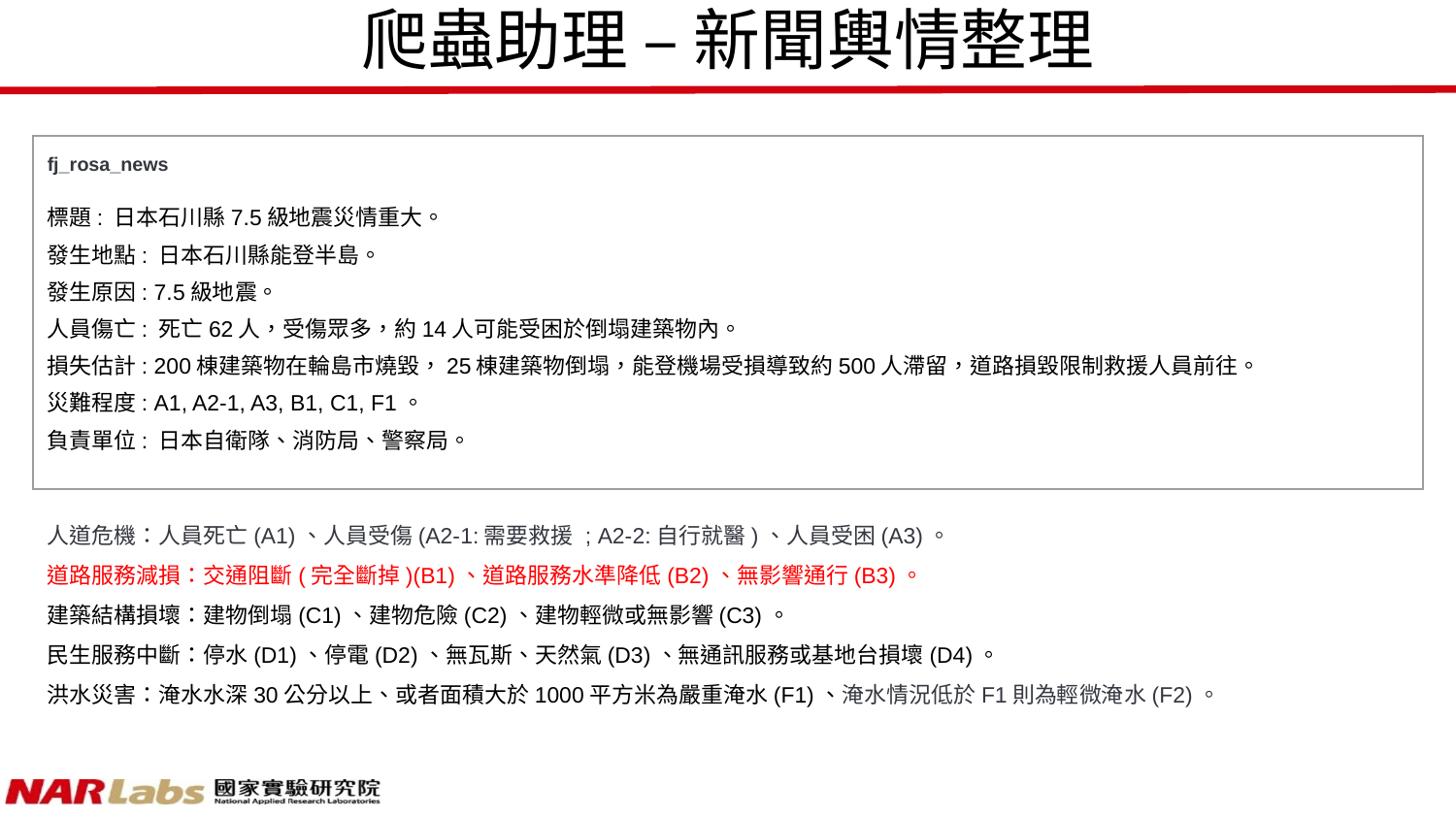

爬蟲助理 – 新聞輿情整理
| fj\_rosa\_news 標題: 日本石川縣7.5級地震災情重大。 發生地點: 日本石川縣能登半島。 發生原因: 7.5級地震。 人員傷亡: 死亡62人，受傷眾多，約14人可能受困於倒塌建築物內。 損失估計: 200棟建築物在輪島市燒毀，25棟建築物倒塌，能登機場受損導致約500人滯留，道路損毀限制救援人員前往。 災難程度: A1, A2-1, A3, B1, C1, F1。 負責單位: 日本自衛隊、消防局、警察局。 |
| --- |
人道危機：人員死亡(A1)、人員受傷(A2-1:需要救援 ; A2-2:自行就醫)、人員受困(A3)。
道路服務減損：交通阻斷(完全斷掉)(B1)、道路服務水準降低(B2)、無影響通行(B3)。
建築結構損壞：建物倒塌(C1)、建物危險(C2)、建物輕微或無影響(C3)。
民生服務中斷：停水(D1)、停電(D2)、無瓦斯、天然氣(D3)、無通訊服務或基地台損壞(D4)。
洪水災害：淹水水深30公分以上、或者面積大於1000平方米為嚴重淹水(F1)、淹水情況低於F1則為輕微淹水(F2)。